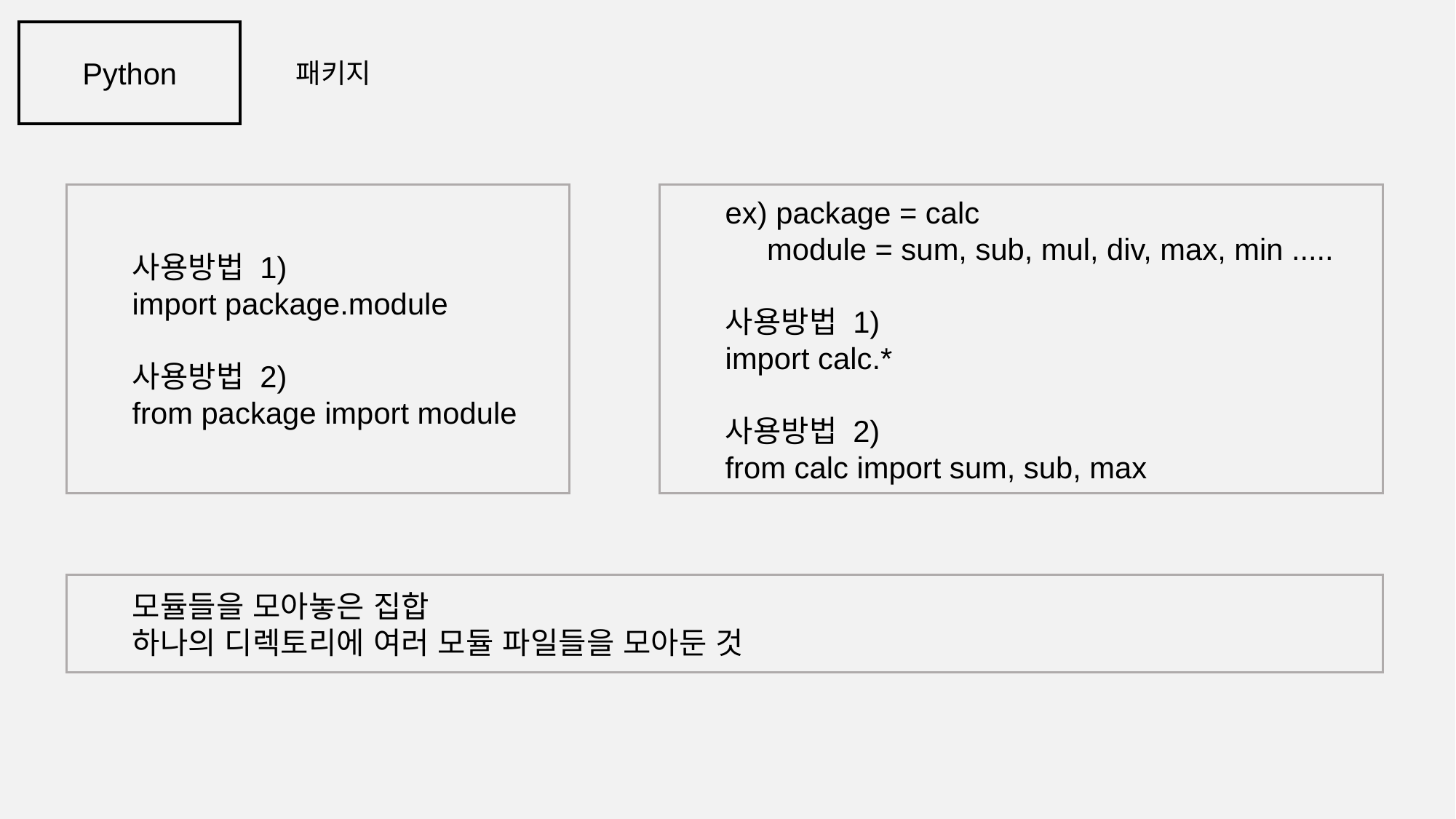

Python
패키지
사용방법 1)
import package.module
사용방법 2)
from package import module
ex) package = calc
     module = sum, sub, mul, div, max, min .....
사용방법 1)
import calc.*
사용방법 2)
from calc import sum, sub, max
   '"
모듈들을 모아놓은 집합
하나의 디렉토리에 여러 모듈 파일들을 모아둔 것